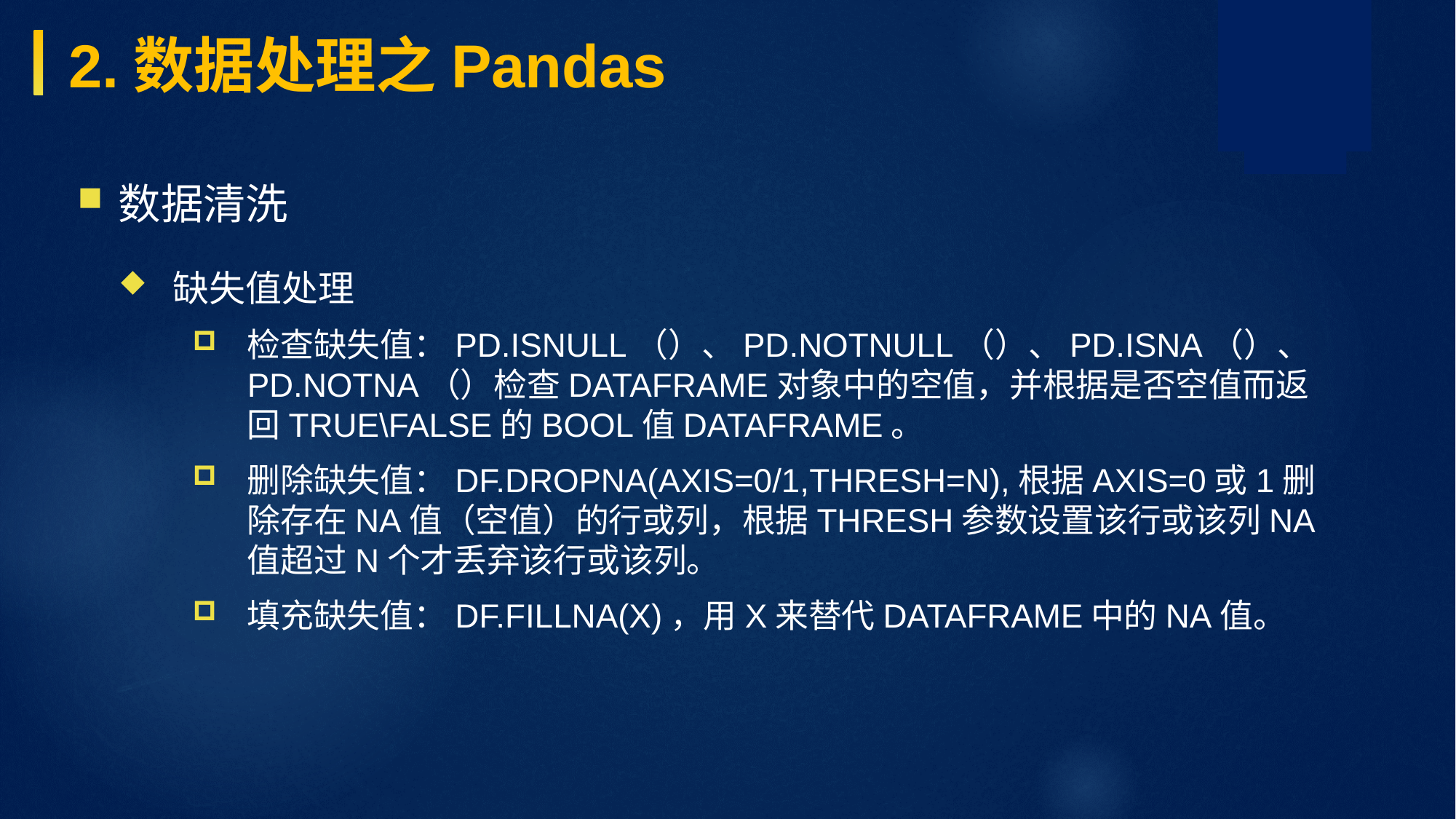

2.数据处理之Pandas
数据清洗
缺失值处理
检查缺失值：pd.isnull（）、pd.notnull（）、pd.isna（）、pd.notna（）检查DataFrame对象中的空值，并根据是否空值而返回True\False的bool值DataFrame。
删除缺失值：df.dropna(axis=0/1,thresh=n),根据axis=0或1删除存在na值（空值）的行或列，根据thresh参数设置该行或该列na值超过n个才丢弃该行或该列。
填充缺失值：df.fillna(x)，用x来替代DataFrame中的na值。